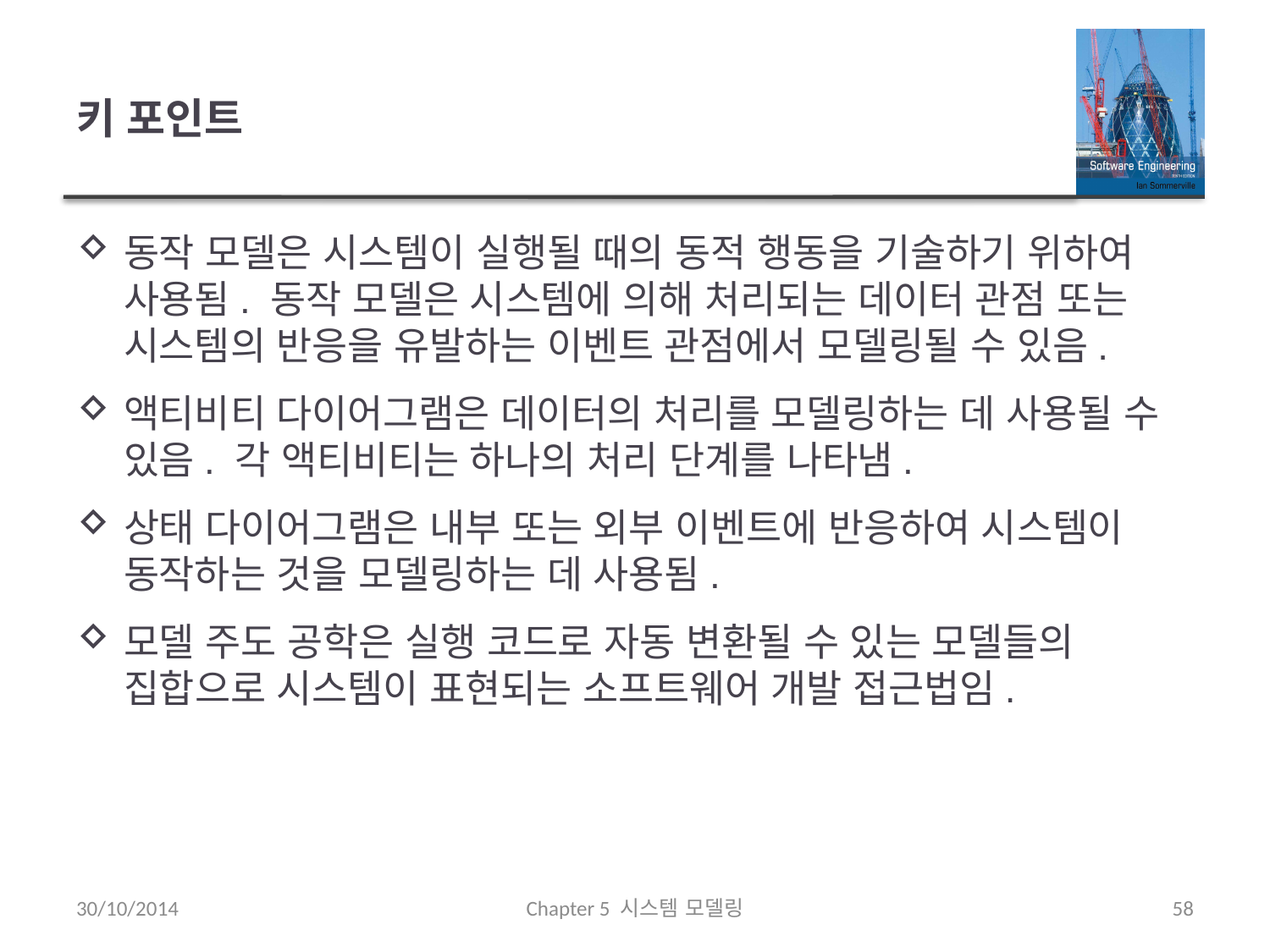

# 키 포인트
동작 모델은 시스템이 실행될 때의 동적 행동을 기술하기 위하여 사용됨. 동작 모델은 시스템에 의해 처리되는 데이터 관점 또는 시스템의 반응을 유발하는 이벤트 관점에서 모델링될 수 있음.
액티비티 다이어그램은 데이터의 처리를 모델링하는 데 사용될 수 있음. 각 액티비티는 하나의 처리 단계를 나타냄.
상태 다이어그램은 내부 또는 외부 이벤트에 반응하여 시스템이 동작하는 것을 모델링하는 데 사용됨.
모델 주도 공학은 실행 코드로 자동 변환될 수 있는 모델들의 집합으로 시스템이 표현되는 소프트웨어 개발 접근법임.
30/10/2014
Chapter 5 시스템 모델링
58